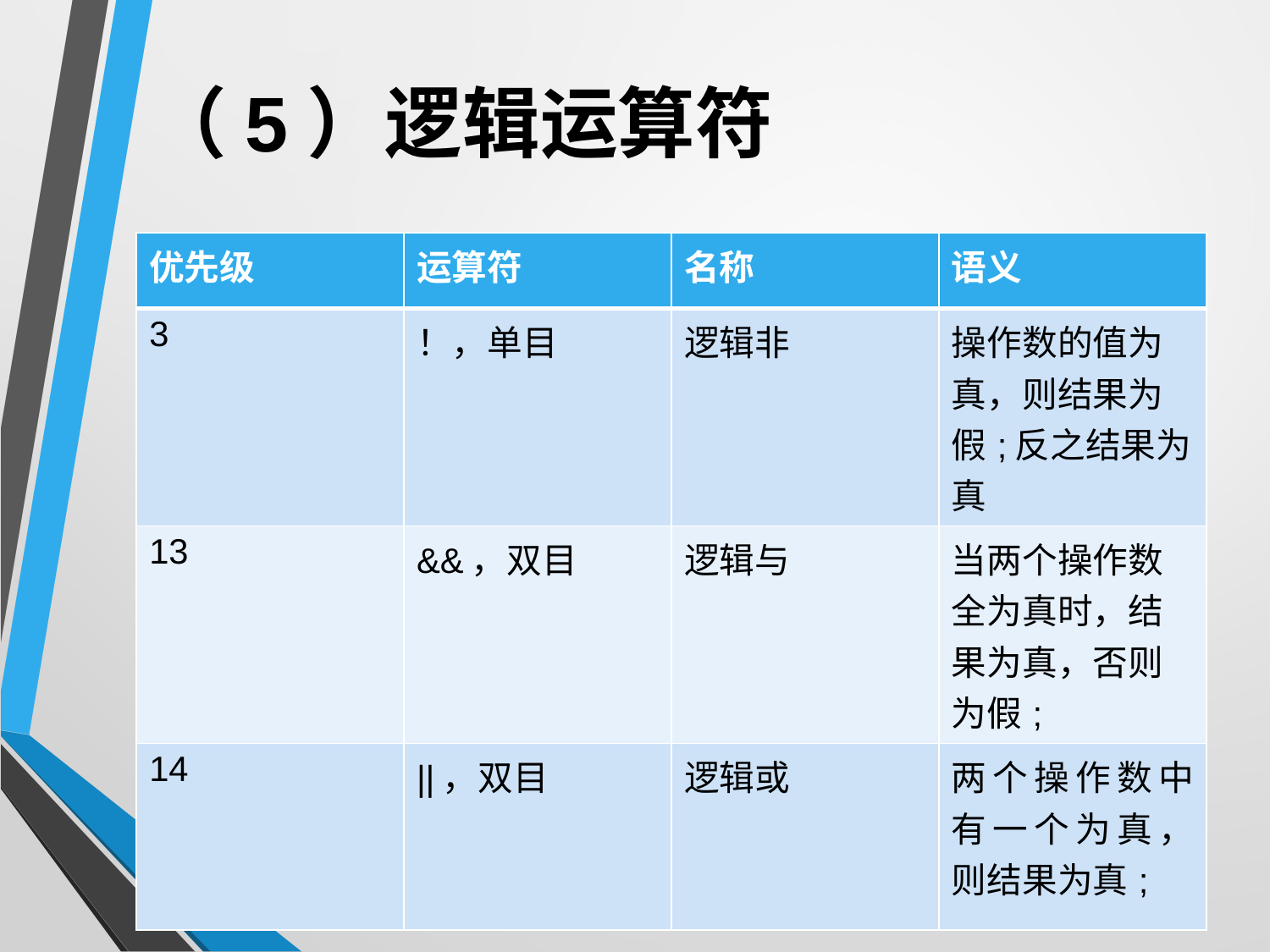

# （5）逻辑运算符
| 优先级 | 运算符 | 名称 | 语义 |
| --- | --- | --- | --- |
| 3 | ！，单目 | 逻辑非 | 操作数的值为真，则结果为假;反之结果为真 |
| 13 | &&，双目 | 逻辑与 | 当两个操作数全为真时，结果为真，否则为假; |
| 14 | ||，双目 | 逻辑或 | 两个操作数中有一个为真，则结果为真; |